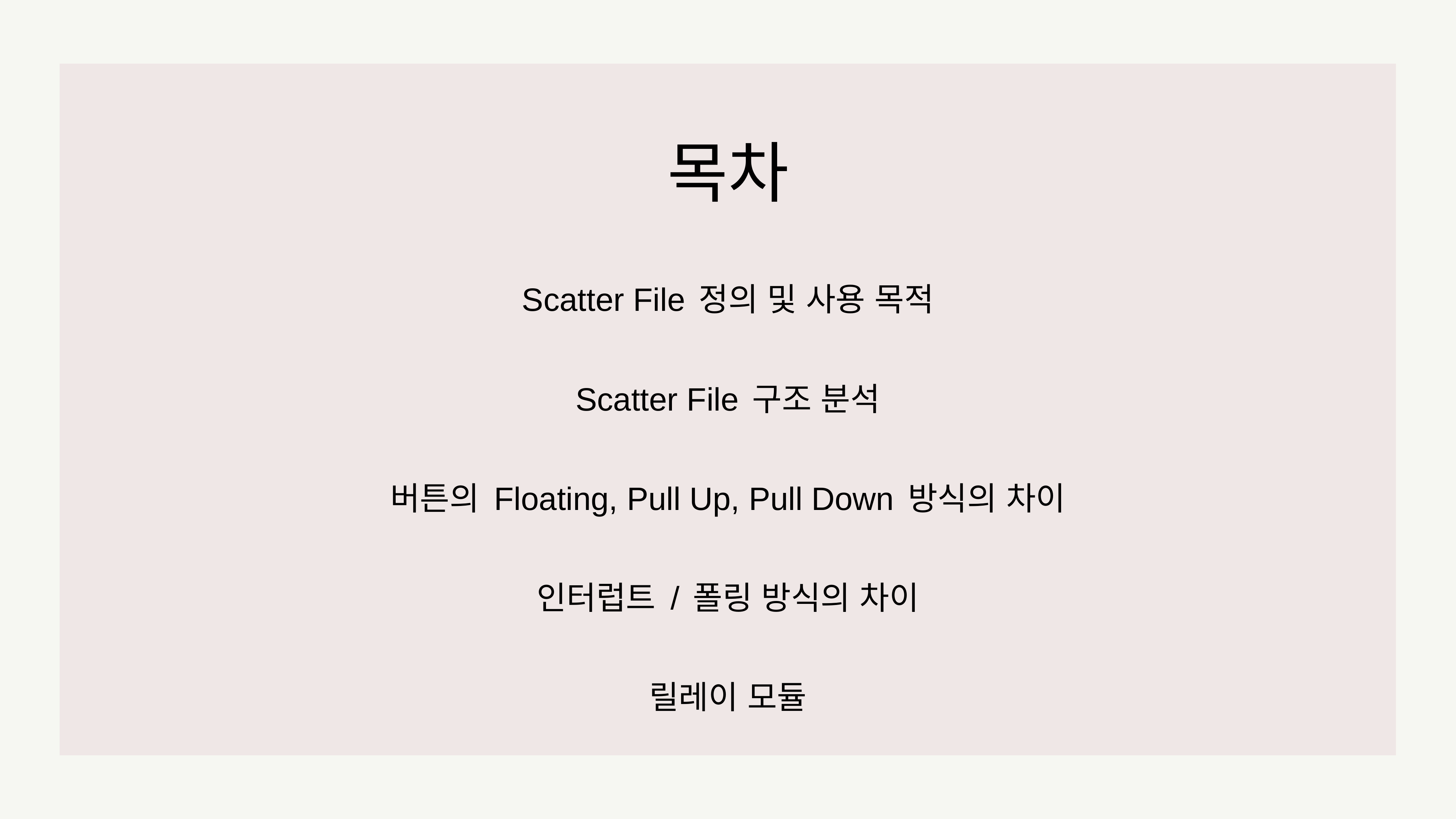

목차

Scatter File 정의 및 사용 목적

Scatter File 구조 분석

버튼의 Floating, Pull Up, Pull Down 방식의 차이

인터럽트 / 폴링 방식의 차이

릴레이 모듈